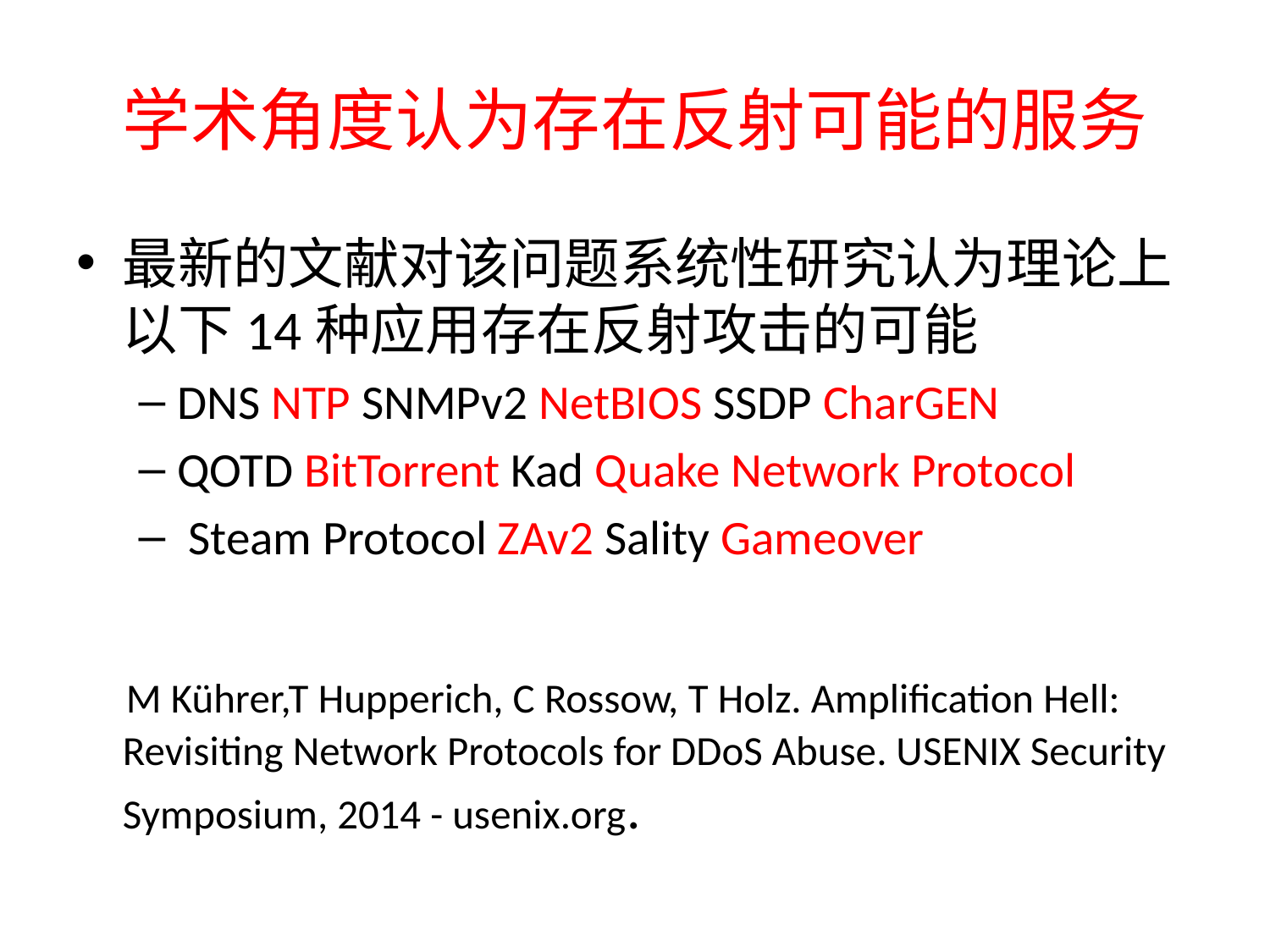

# 学术角度认为存在反射可能的服务
最新的文献对该问题系统性研究认为理论上以下14种应用存在反射攻击的可能
DNS NTP SNMPv2 NetBIOS SSDP CharGEN
QOTD BitTorrent Kad Quake Network Protocol
 Steam Protocol ZAv2 Sality Gameover

    M Kührer,T Hupperich, C Rossow, T Holz. Ampliﬁcation Hell: Revisiting Network Protocols for DDoS Abuse. USENIX Security Symposium, 2014 - usenix.org.